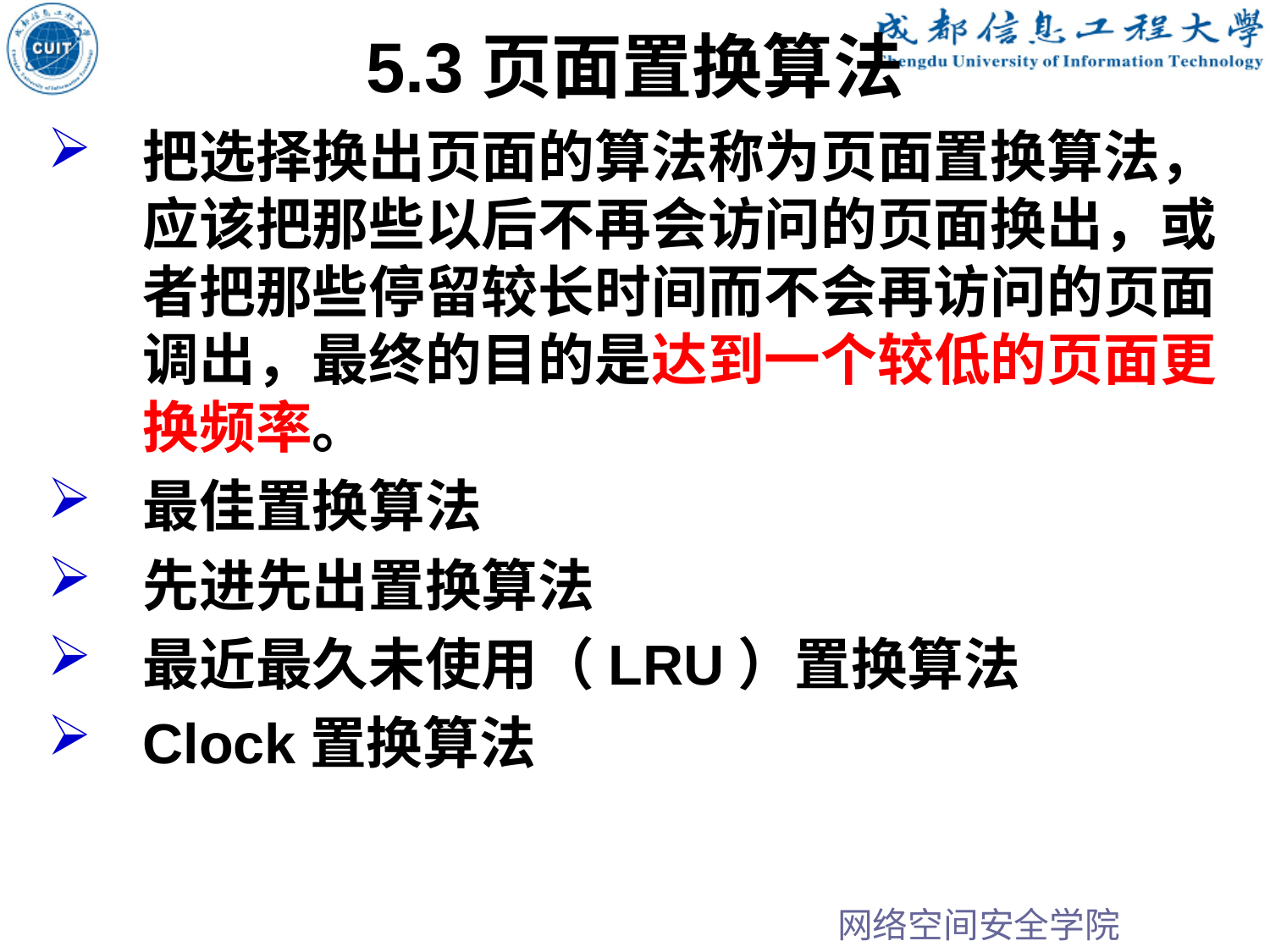

5.3页面置换算法
把选择换出页面的算法称为页面置换算法，应该把那些以后不再会访问的页面换出，或者把那些停留较长时间而不会再访问的页面调出，最终的目的是达到一个较低的页面更换频率。
最佳置换算法
先进先出置换算法
最近最久未使用（LRU）置换算法
Clock置换算法